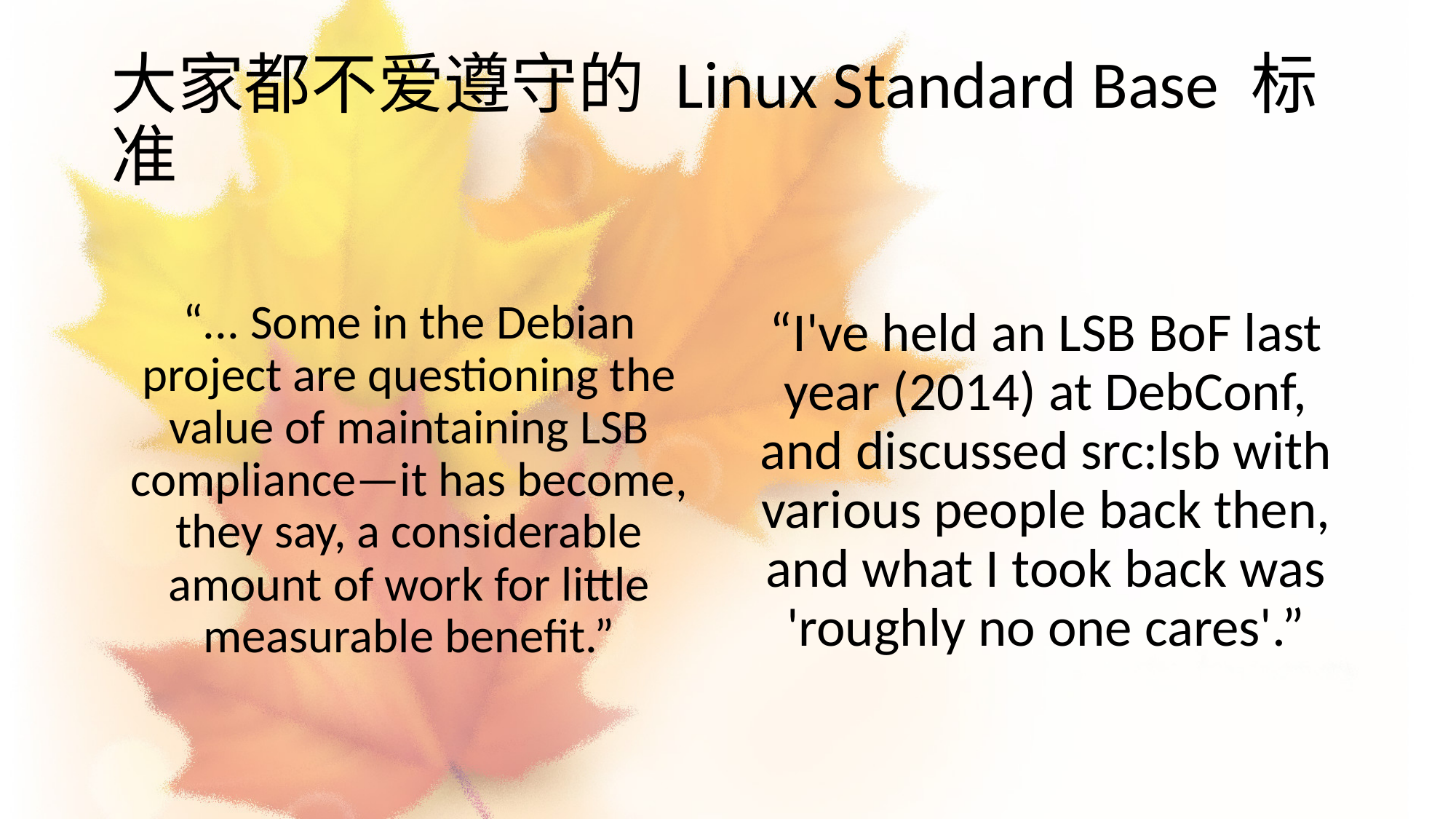

# 大家都不爱遵守的 Linux Standard Base 标准

“... Some in the Debian project are questioning the value of maintaining LSB compliance—it has become, they say, a considerable amount of work for little measurable benefit.”

“I've held an LSB BoF last year (2014) at DebConf, and discussed src:lsb with various people back then, and what I took back was 'roughly no one cares'.”